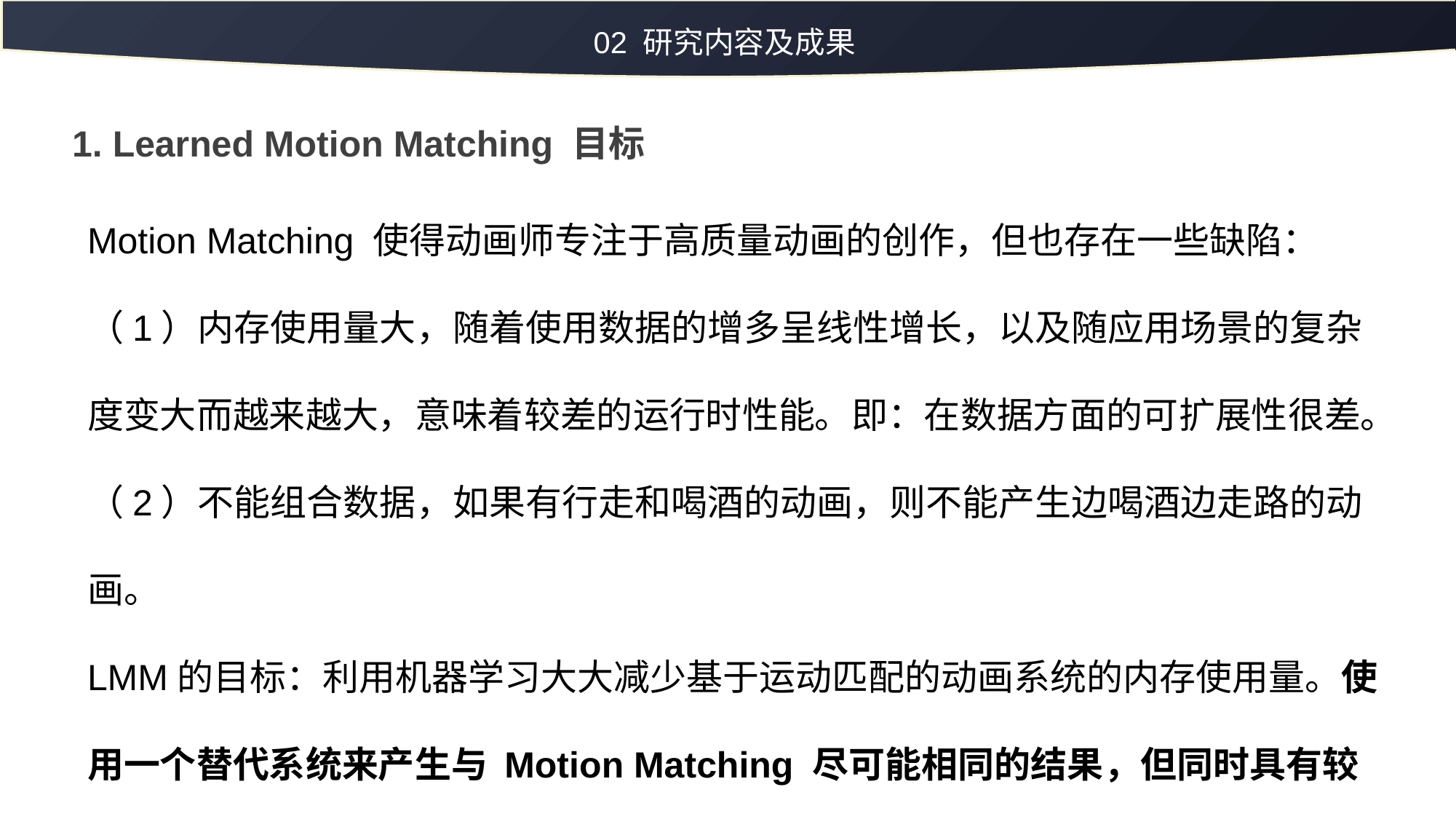

02 研究内容及成果
1. Learned Motion Matching 目标
Motion Matching 使得动画师专注于高质量动画的创作，但也存在一些缺陷：
（1）内存使用量大，随着使用数据的增多呈线性增长，以及随应用场景的复杂度变大而越来越大，意味着较差的运行时性能。即：在数据方面的可扩展性很差。
（2）不能组合数据，如果有行走和喝酒的动画，则不能产生边喝酒边走路的动画。
LMM的目标：利用机器学习大大减少基于运动匹配的动画系统的内存使用量。使用一个替代系统来产生与 Motion Matching 尽可能相同的结果，但同时具有较低内存使用量和恒定的CPU开销。